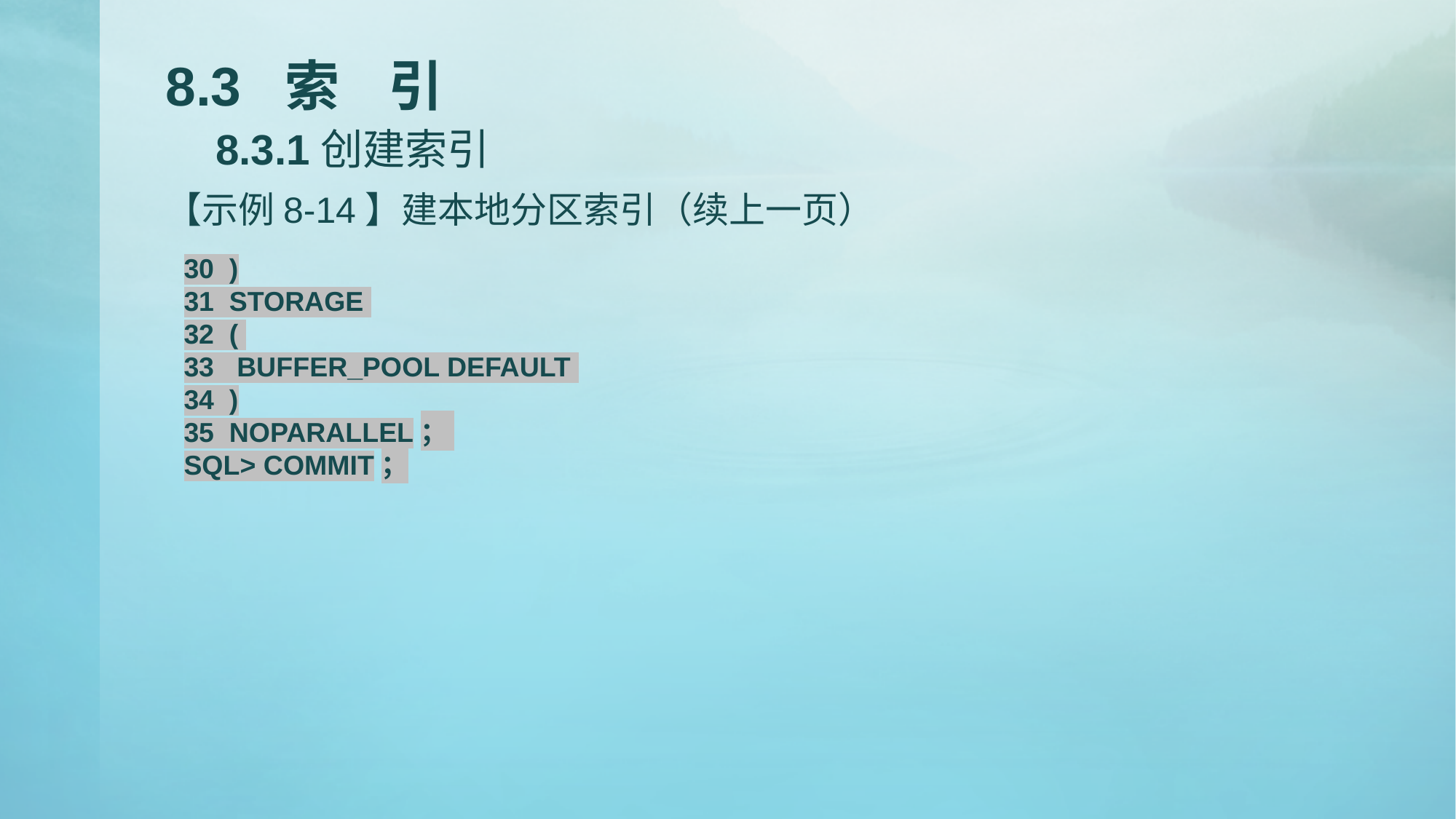

# 8.3  索    引 8.3.1创建索引
【示例8-14】建本地分区索引（续上一页）
30  )
31  STORAGE
32  (
33   BUFFER_POOL DEFAULT
34  )
35  NOPARALLEL；
SQL> COMMIT；